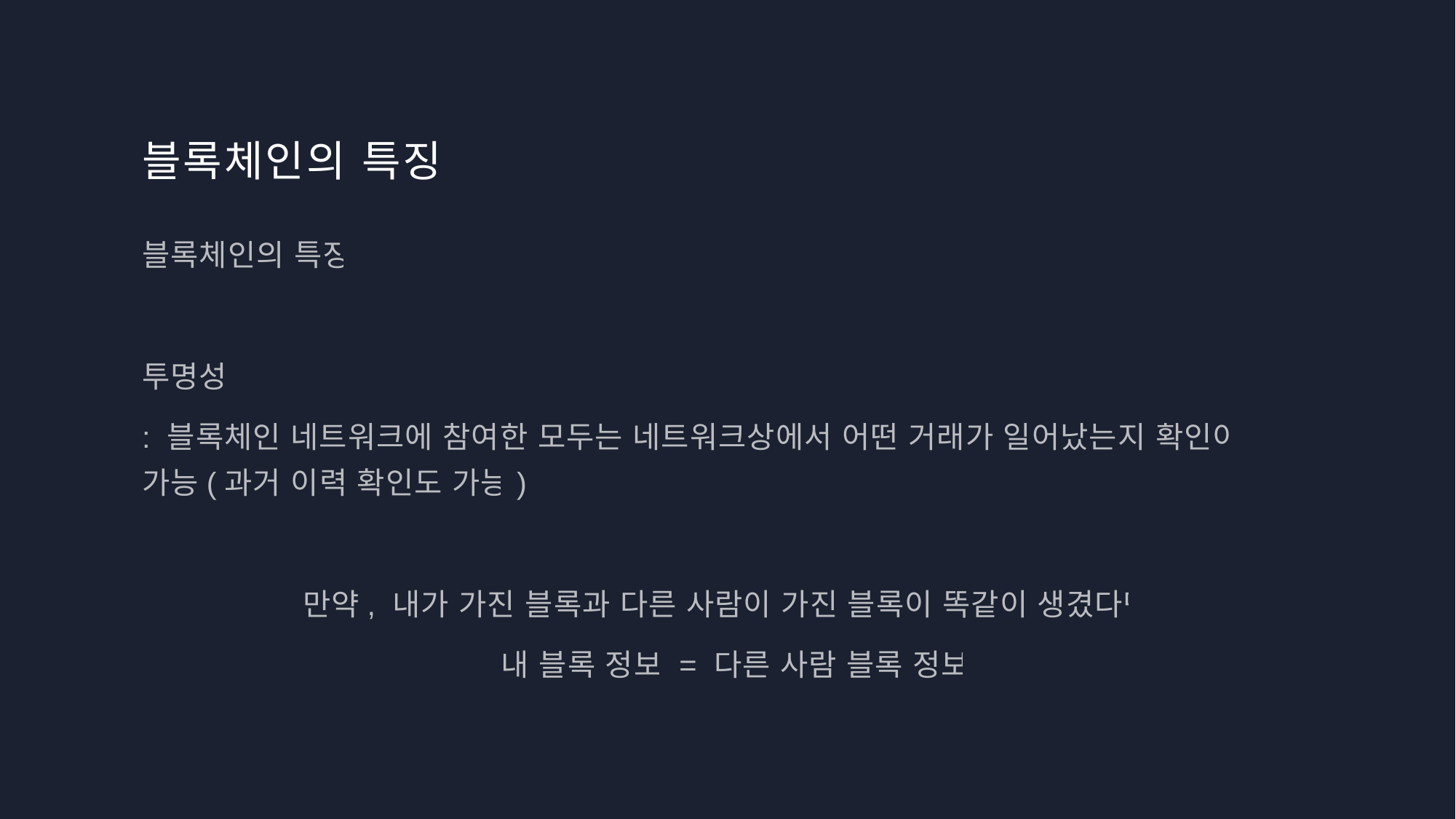

# 블록체인의 특징
블록체인의 특징

투명성
: 블록체인 네트워크에 참여한 모두는 네트워크상에서 어떤 거래가 일어났는지 확인이   가능(과거 이력 확인도 가능)

만약, 내가 가진 블록과 다른 사람이 가진 블록이 똑같이 생겼다면
 내 블록 정보 = 다른 사람 블록 정보